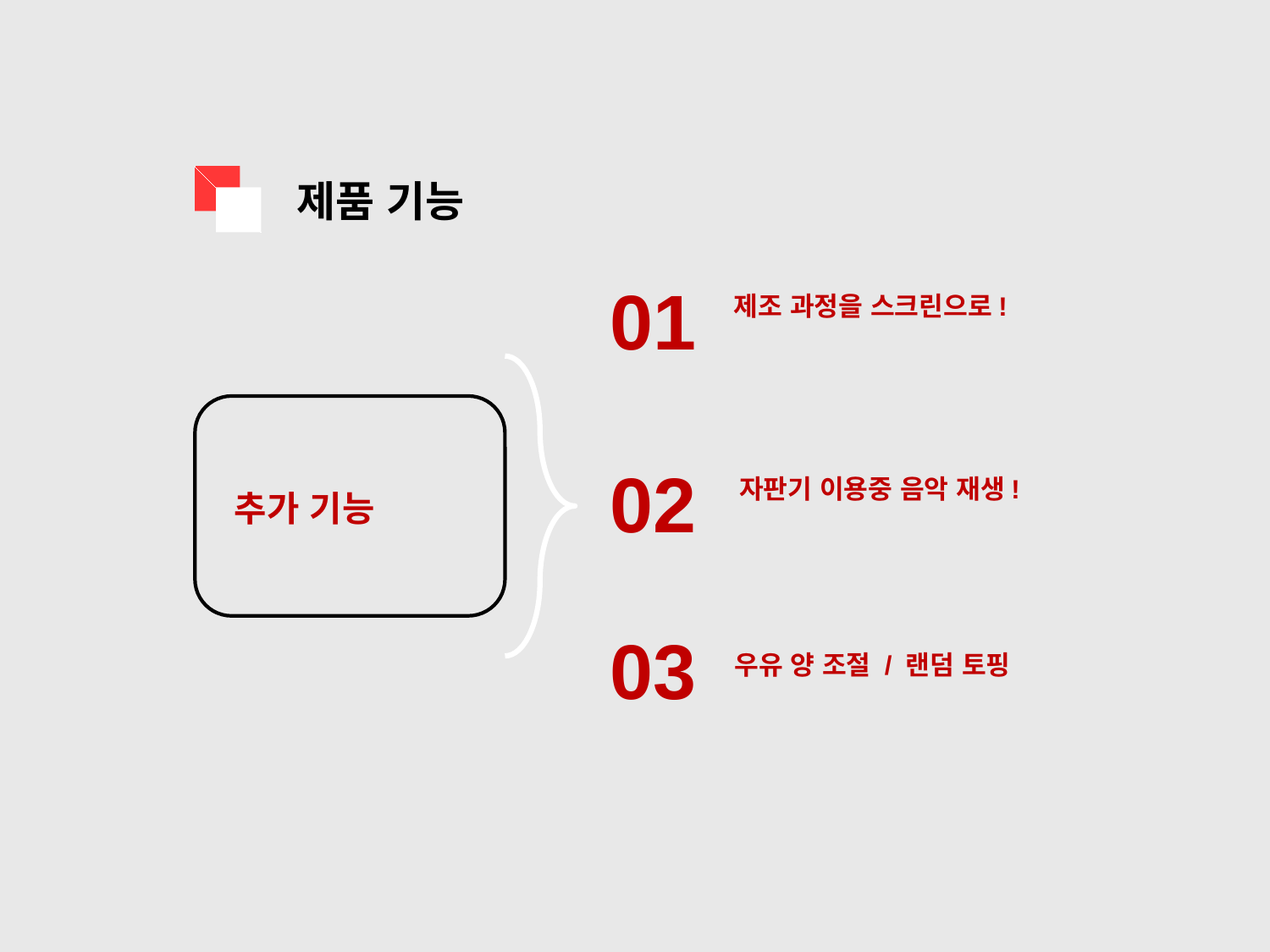

제품 기능

01
제조 과정을 스크린으로!

02
자판기 이용중 음악 재생!
추가 기능
03
우유 양 조절 / 랜덤 토핑